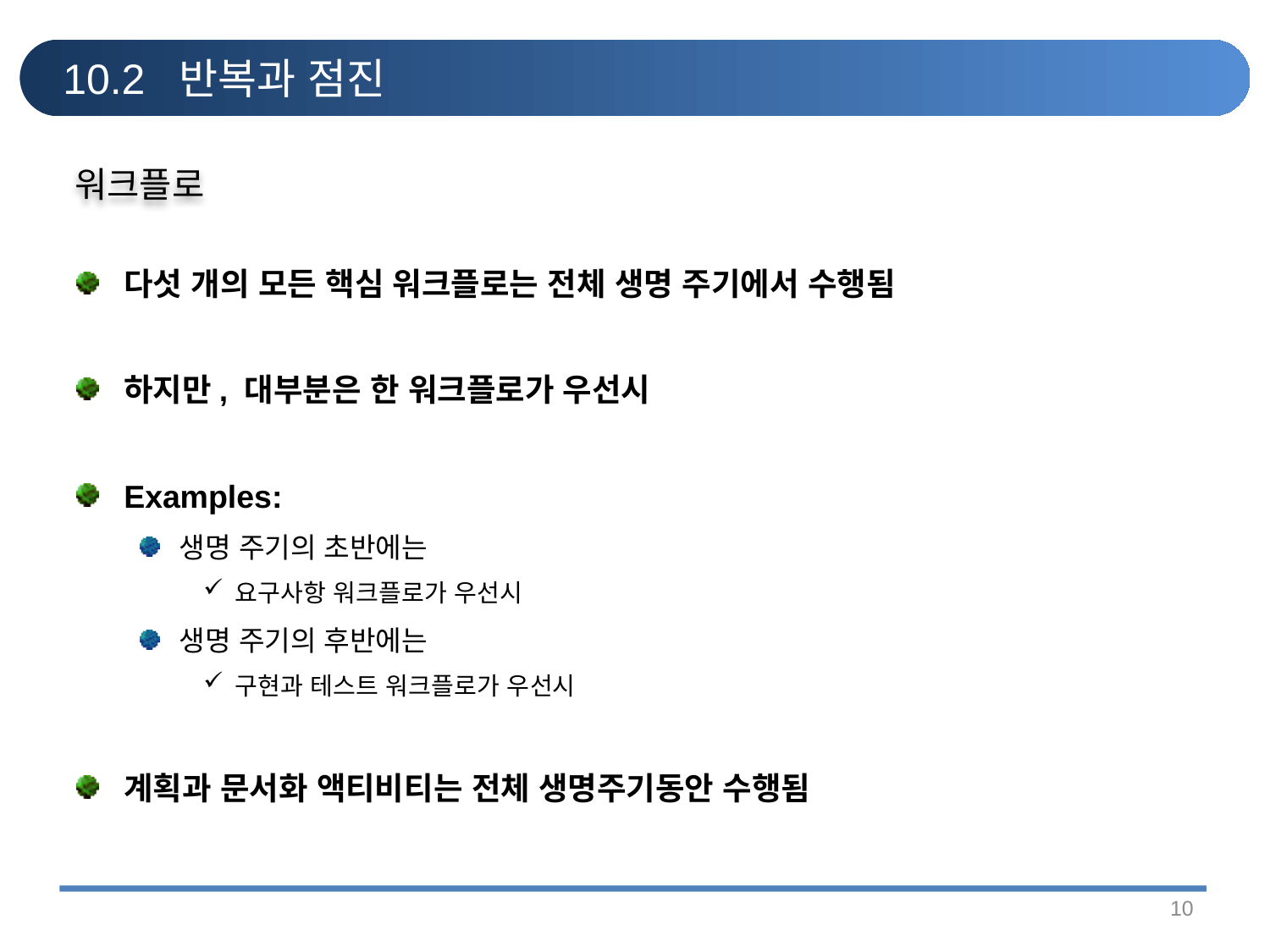

# 10.2  반복과 점진
워크플로
다섯 개의 모든 핵심 워크플로는 전체 생명 주기에서 수행됨

하지만, 대부분은 한 워크플로가 우선시

Examples:
생명 주기의 초반에는
요구사항 워크플로가 우선시
생명 주기의 후반에는
구현과 테스트 워크플로가 우선시

계획과 문서화 액티비티는 전체 생명주기동안 수행됨
10